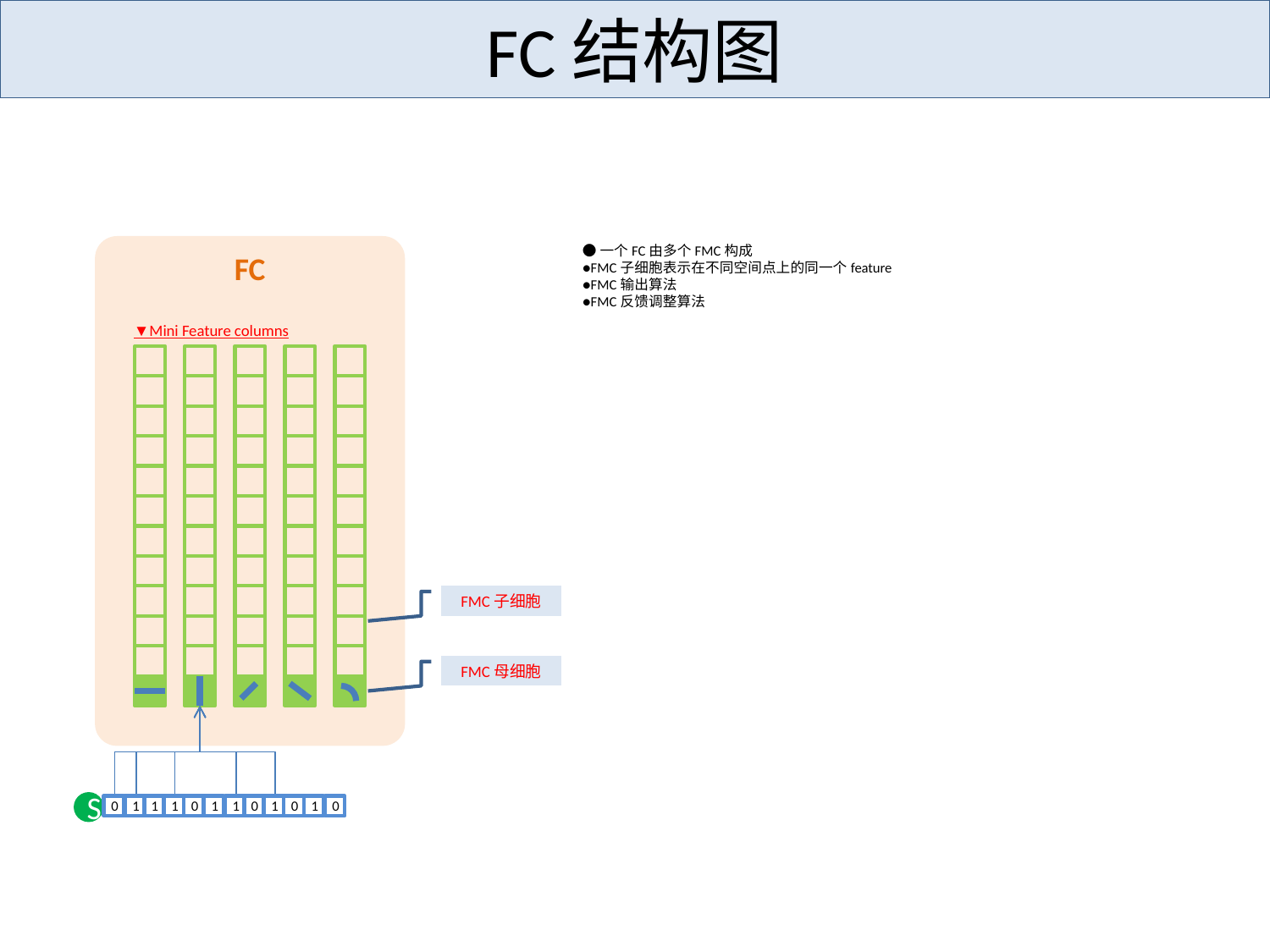

# FC结构图

FC
●一个FC由多个FMC构成
●FMC子细胞表示在不同空间点上的同一个feature
●FMC输出算法
●FMC反馈调整算法
▼Mini Feature columns

FMC子细胞

FMC母细胞

S
0
1
1
1
0
1
1
0
1
0
1
0